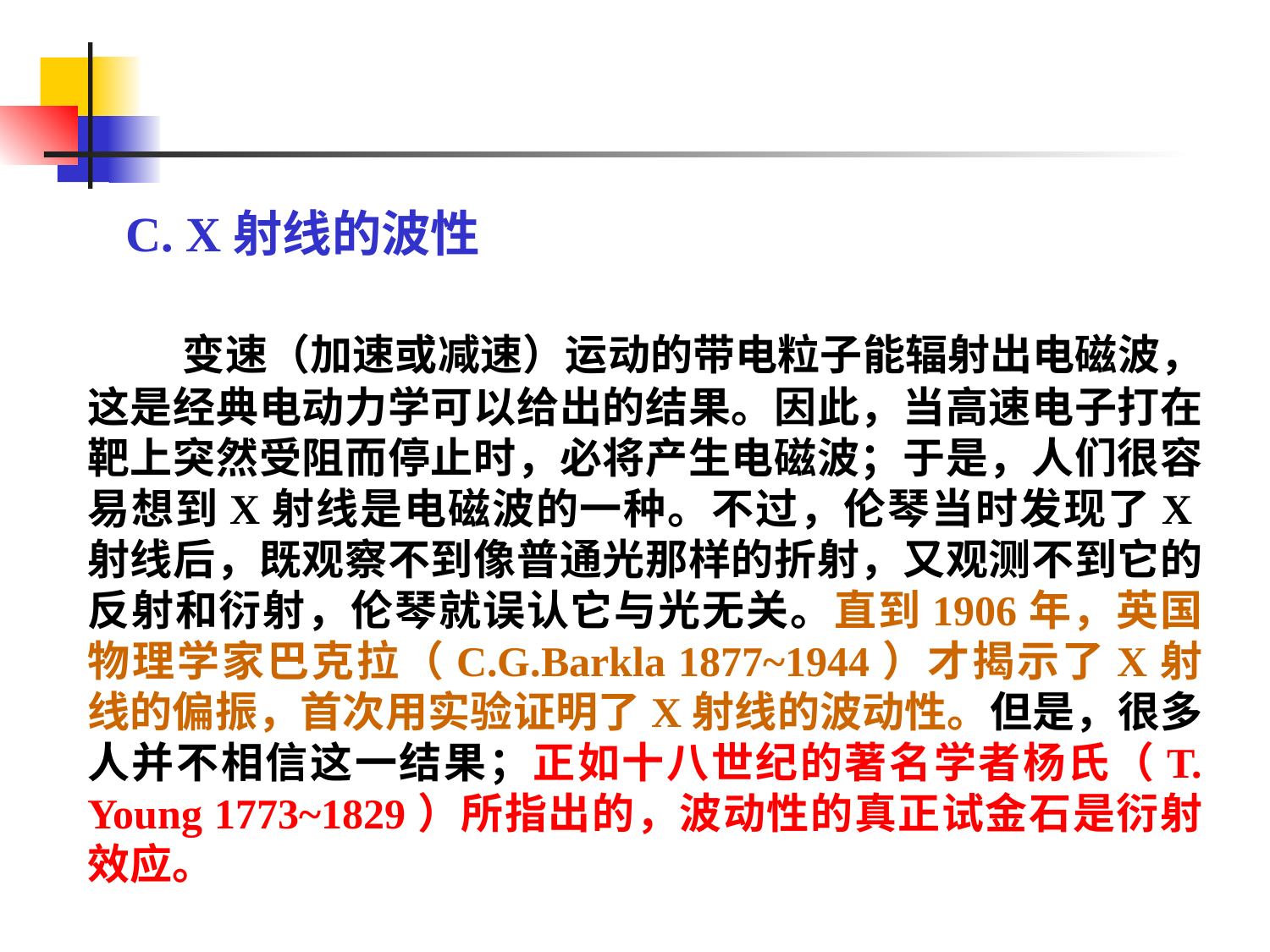

C. X射线的波性

    变速（加速或减速）运动的带电粒子能辐射出电磁波，这是经典电动力学可以给出的结果。因此，当高速电子打在靶上突然受阻而停止时，必将产生电磁波；于是，人们很容易想到X射线是电磁波的一种。不过，伦琴当时发现了X射线后，既观察不到像普通光那样的折射，又观测不到它的反射和衍射，伦琴就误认它与光无关。直到1906年，英国物理学家巴克拉（C.G.Barkla 1877~1944）才揭示了X射线的偏振，首次用实验证明了X射线的波动性。但是，很多人并不相信这一结果；正如十八世纪的著名学者杨氏（T. Young 1773~1829）所指出的，波动性的真正试金石是衍射效应。